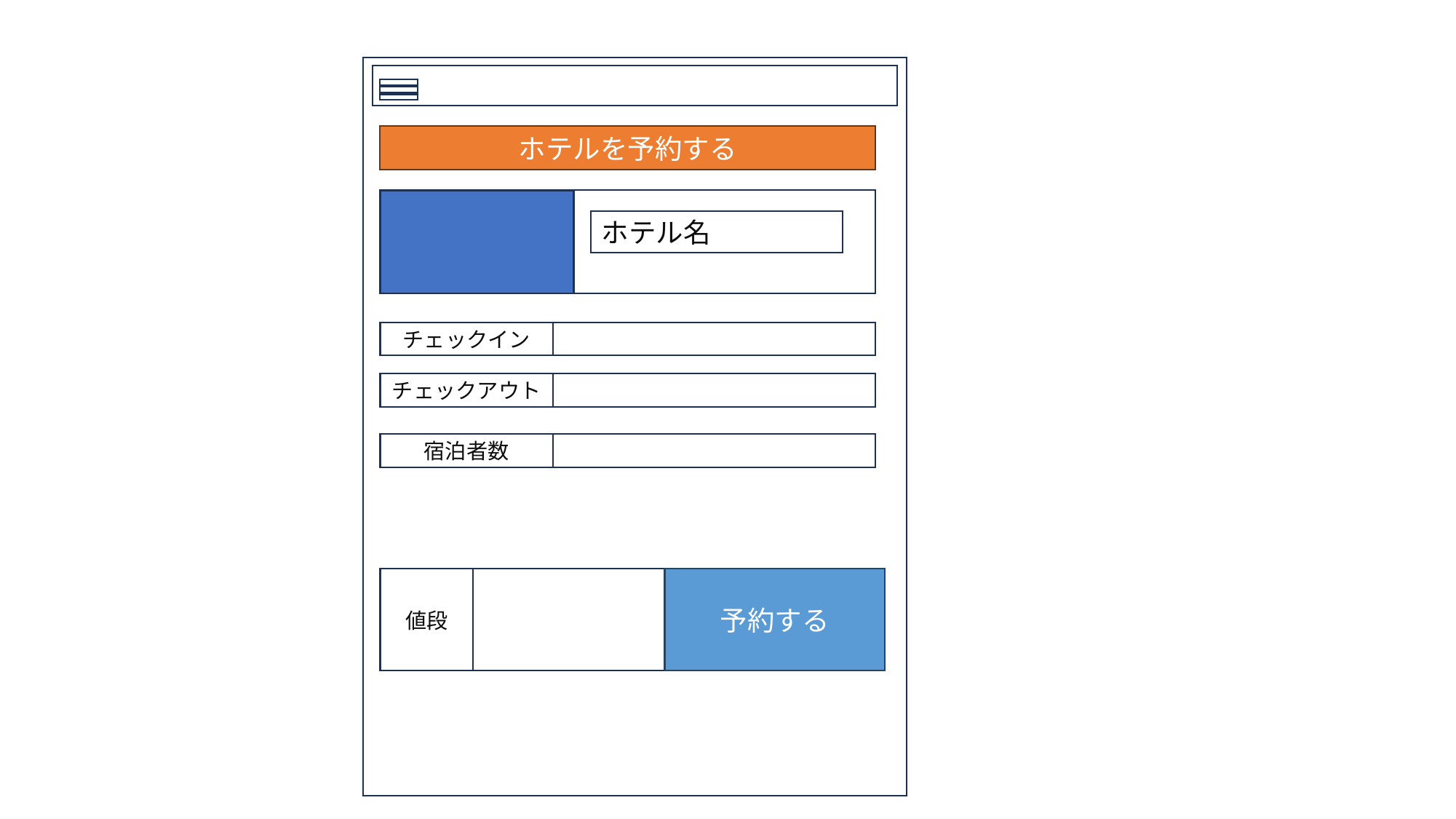

過去の閲覧履歴

ホテルを予約する

ホテル名

チェックイン

チェックアウト

宿泊者数

値段
予約する